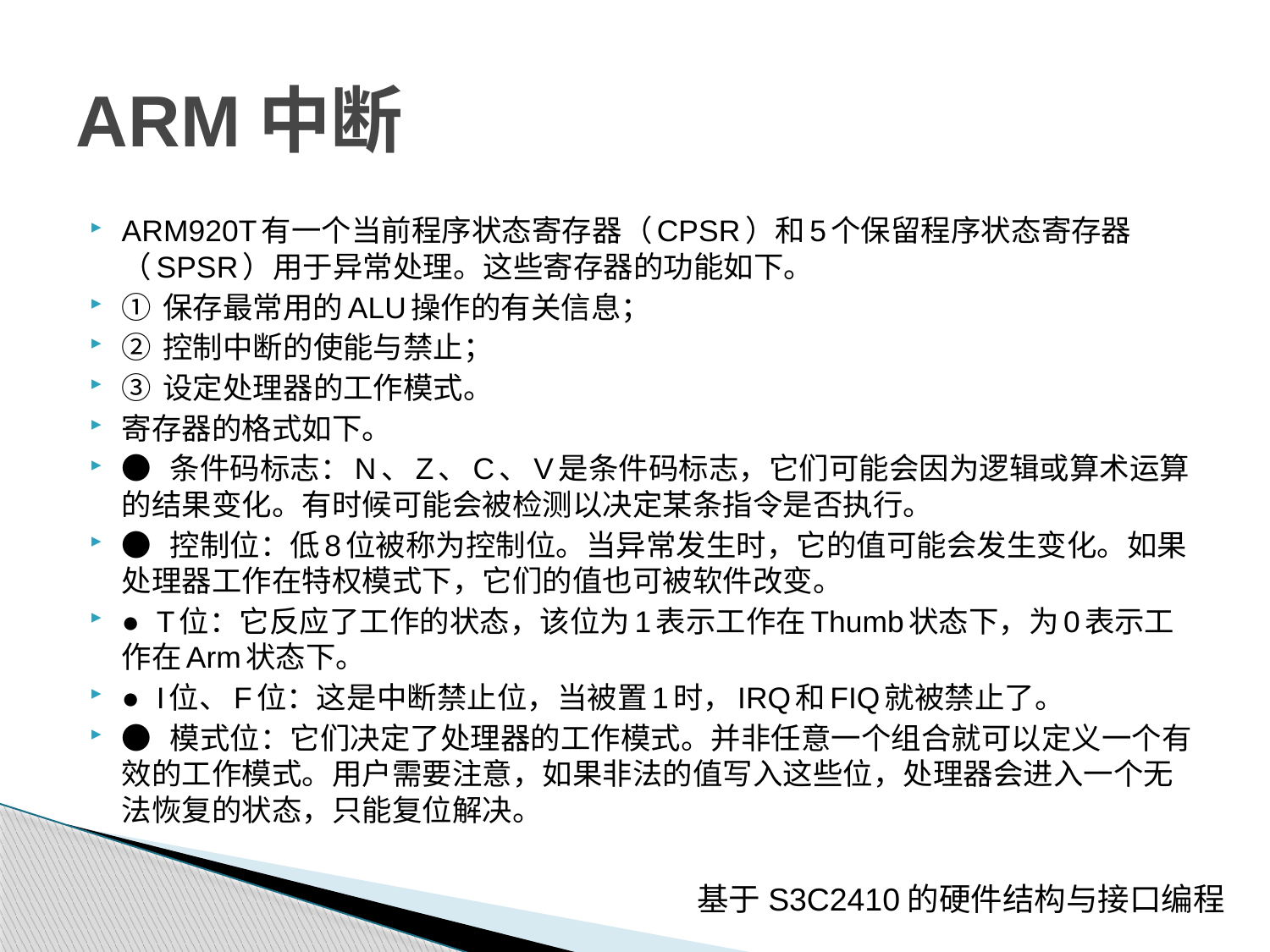

# ARM中断
ARM920T有一个当前程序状态寄存器（CPSR）和5个保留程序状态寄存器（SPSR）用于异常处理。这些寄存器的功能如下。
① 保存最常用的ALU操作的有关信息；
② 控制中断的使能与禁止；
③ 设定处理器的工作模式。
寄存器的格式如下。
●  条件码标志：N、Z、C、V是条件码标志，它们可能会因为逻辑或算术运算的结果变化。有时候可能会被检测以决定某条指令是否执行。
●  控制位：低8位被称为控制位。当异常发生时，它的值可能会发生变化。如果处理器工作在特权模式下，它们的值也可被软件改变。
●  T位：它反应了工作的状态，该位为1表示工作在Thumb状态下，为0表示工作在Arm状态下。
●  I位、F位：这是中断禁止位，当被置1时，IRQ和FIQ就被禁止了。
●  模式位：它们决定了处理器的工作模式。并非任意一个组合就可以定义一个有效的工作模式。用户需要注意，如果非法的值写入这些位，处理器会进入一个无法恢复的状态，只能复位解决。

基于S3C2410的硬件结构与接口编程